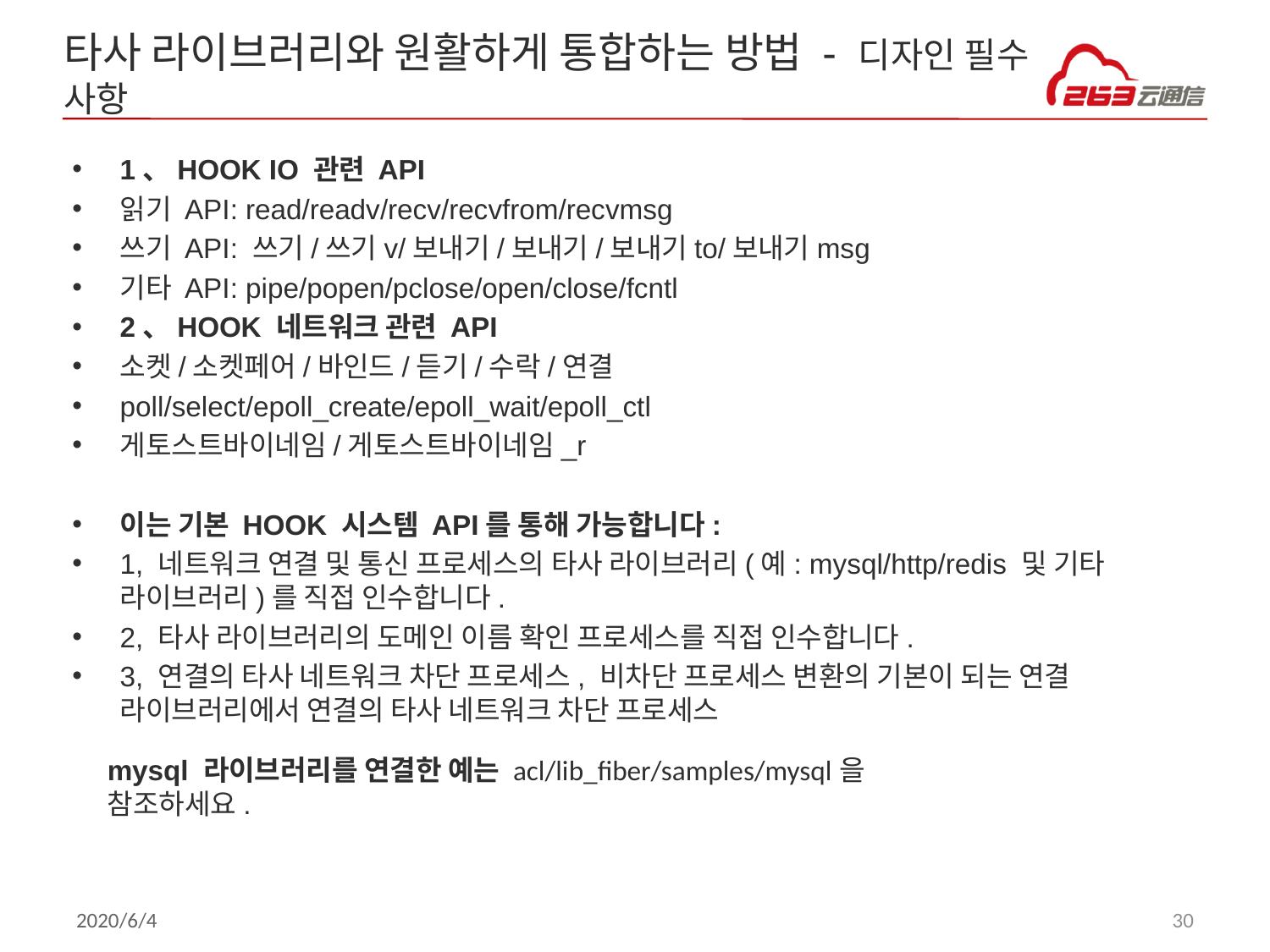

# 타사 라이브러리와 원활하게 통합하는 방법 - 디자인 필수 사항
1、HOOK IO 관련 API
읽기 API: read/readv/recv/recvfrom/recvmsg
쓰기 API: 쓰기/쓰기v/보내기/보내기/보내기to/보내기msg
기타 API: pipe/popen/pclose/open/close/fcntl
2、HOOK 네트워크 관련 API
소켓/소켓페어/바인드/듣기/수락/연결
poll/select/epoll_create/epoll_wait/epoll_ctl
게토스트바이네임/게토스트바이네임_r

이는 기본 HOOK 시스템 API를 통해 가능합니다:
1, 네트워크 연결 및 통신 프로세스의 타사 라이브러리(예: mysql/http/redis 및 기타 라이브러리)를 직접 인수합니다.
2, 타사 라이브러리의 도메인 이름 확인 프로세스를 직접 인수합니다.
3, 연결의 타사 네트워크 차단 프로세스, 비차단 프로세스 변환의 기본이 되는 연결 라이브러리에서 연결의 타사 네트워크 차단 프로세스
mysql 라이브러리를 연결한 예는 acl/lib_fiber/samples/mysql을 참조하세요.